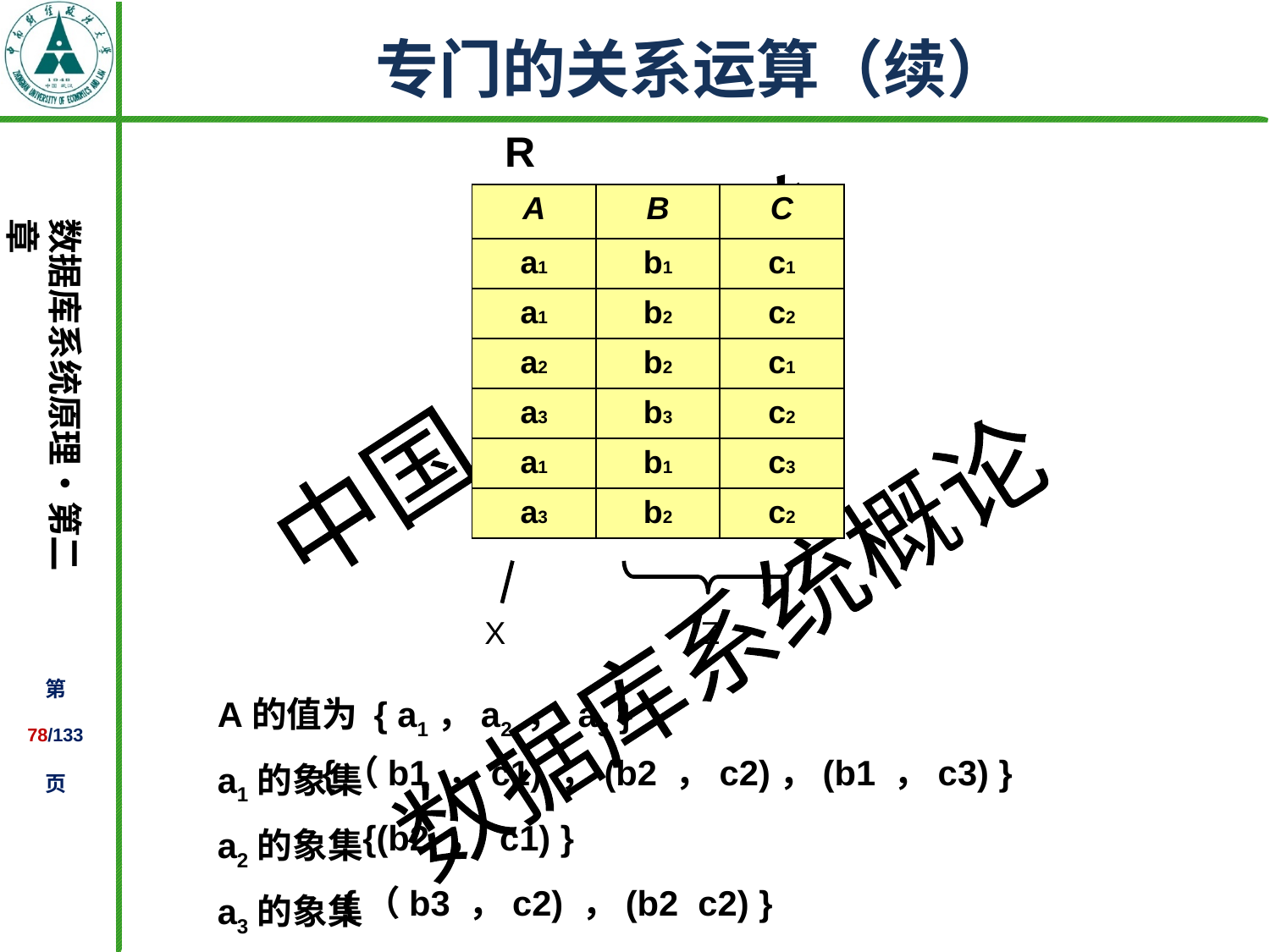

# 专门的关系运算（续）

   R

| A | B | C |
| --- | --- | --- |
| a1 | b1 | c1 |
| a1 | b2 | c2 |
| a2 | b2 | c1 |
| a3 | b3 | c2 |
| a1 | b1 | c3 |
| a3 | b2 | c2 |

X                      Z
A的值为 { a1，a2 ， a3 }
a1的象集
a2的象集
a3的象集
{（b1 ，c1) ，(b2 ，c2)，(b1 ，c3) }
{(b2 ， c1) }
{（b3 ，c2) ，(b2  c2) }